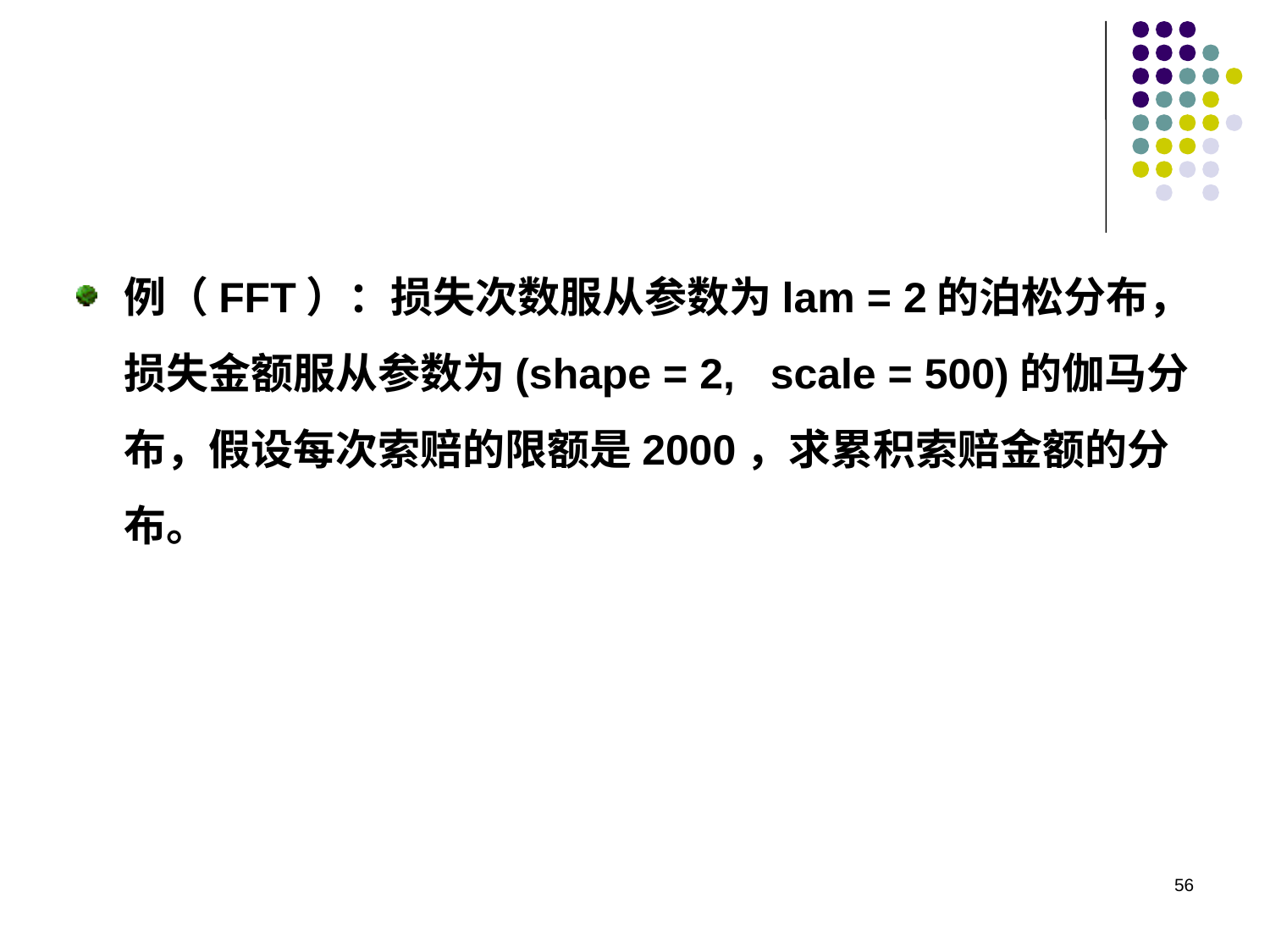

例（FFT）：损失次数服从参数为lam = 2的泊松分布，损失金额服从参数为(shape = 2,   scale = 500)的伽马分布，假设每次索赔的限额是2000，求累积索赔金额的分布。
56